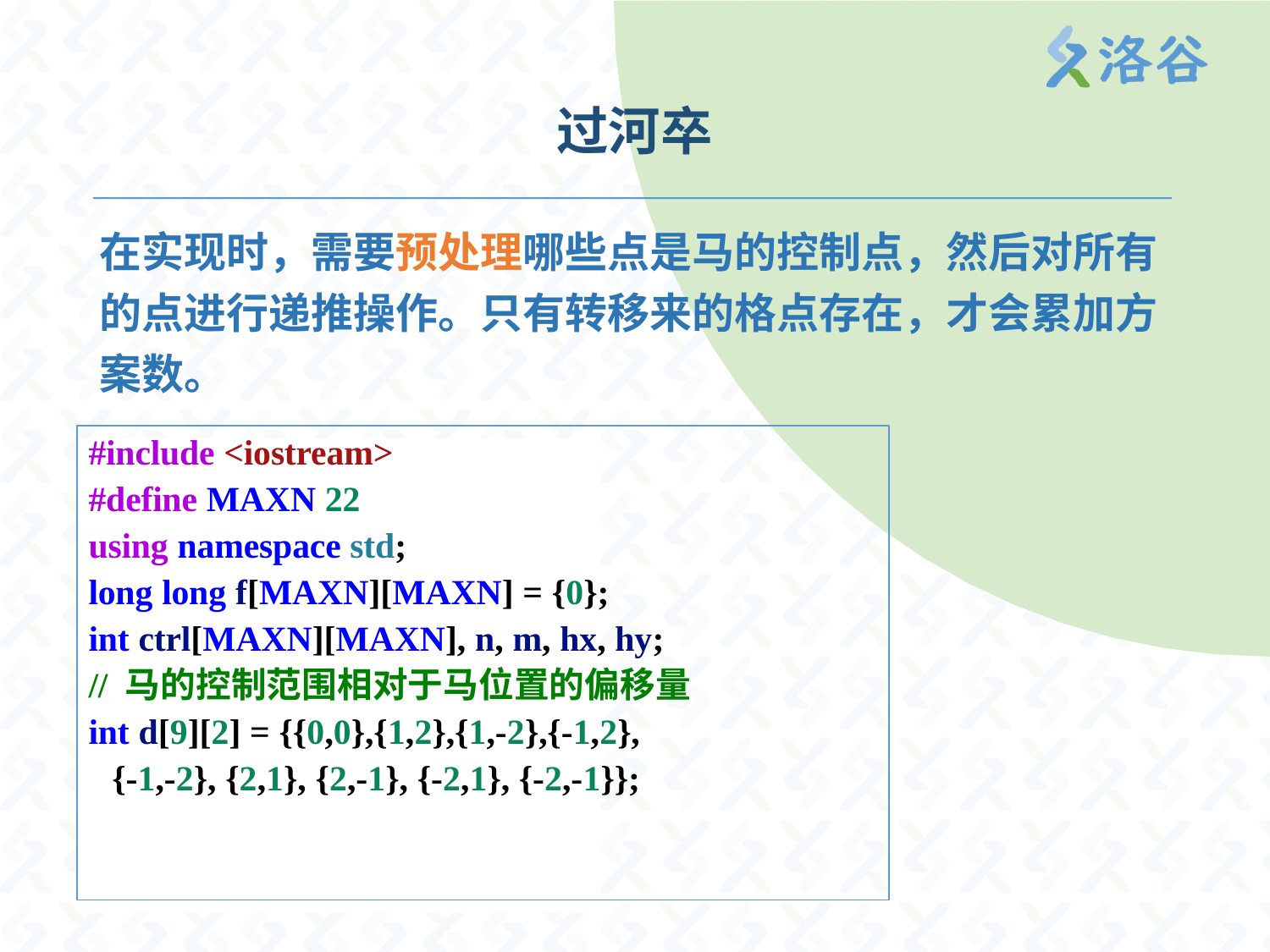

过河卒

在实现时，需要预处理哪些点是马的控制点，然后对所有的点进行递推操作。只有转移来的格点存在，才会累加方案数。

#include <iostream>
#define MAXN 22
using namespace std;
long long f[MAXN][MAXN] = {0};
int ctrl[MAXN][MAXN], n, m, hx, hy;
// 马的控制范围相对于马位置的偏移量
int d[9][2] = {{0,0},{1,2},{1,-2},{-1,2},
{-1,-2}, {2,1}, {2,-1}, {-2,1}, {-2,-1}};